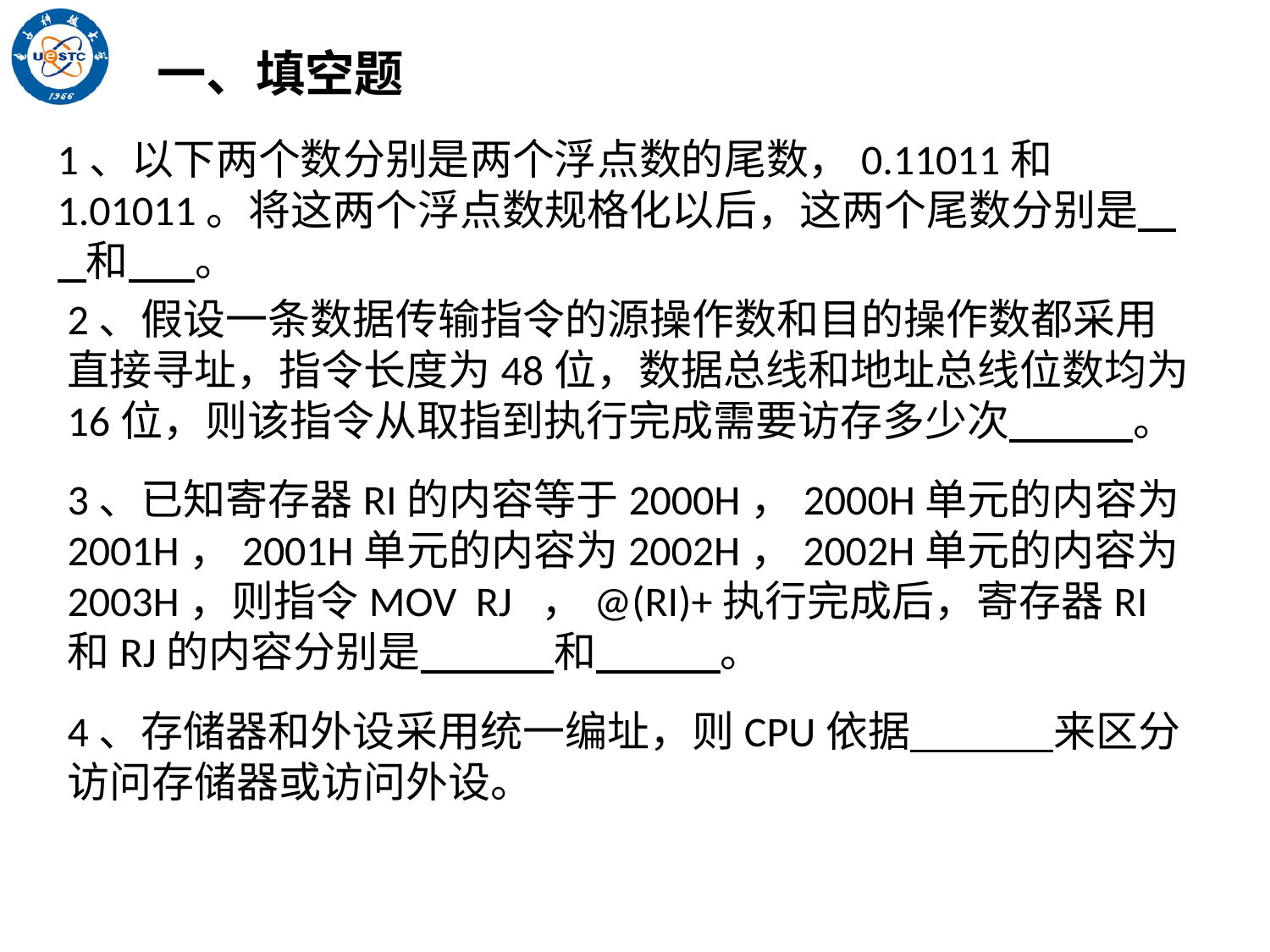

一、填空题
1、以下两个数分别是两个浮点数的尾数，0.11011和1.01011。将这两个浮点数规格化以后，这两个尾数分别是        和       。
2、假设一条数据传输指令的源操作数和目的操作数都采用直接寻址，指令长度为48位，数据总线和地址总线位数均为16位，则该指令从取指到执行完成需要访存多少次             。
3、已知寄存器RI的内容等于2000H，2000H单元的内容为2001H，2001H单元的内容为2002H，2002H单元的内容为2003H，则指令MOV  RJ  ，@(RI)+执行完成后，寄存器RI和RJ的内容分别是              和             。
4、存储器和外设采用统一编址，则CPU依据               来区分访问存储器或访问外设。